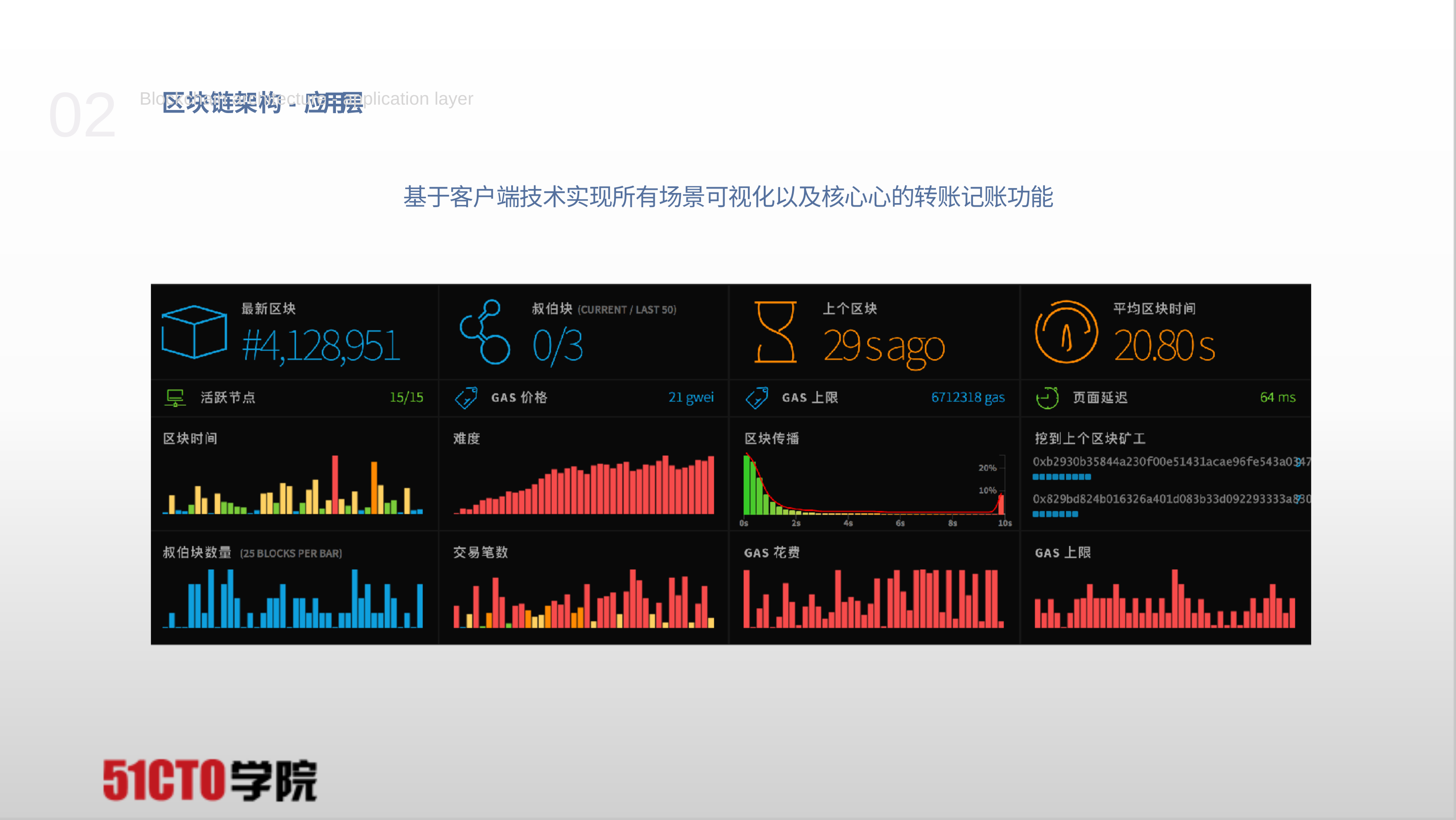

# 02 区块链架构-应用层
Blockchain architecture - application layer
基于客户端技术实现所有场景可视化以及核⼼心的转账记账功能